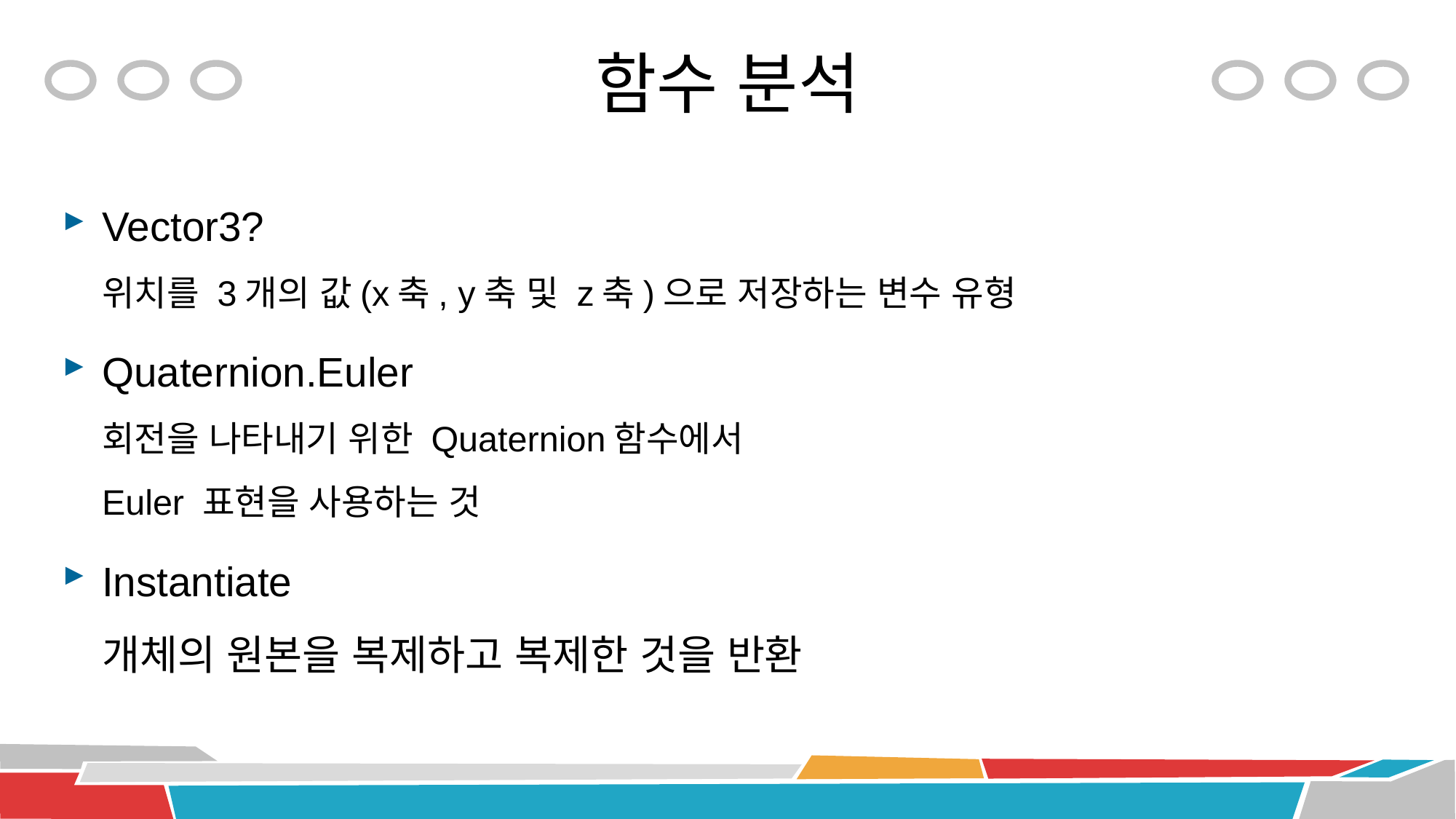

# 함수 분석
Vector3?
위치를 3개의 값(x축, y축 및 z축)으로 저장하는 변수 유형
Quaternion.Euler
회전을 나타내기 위한 Quaternion함수에서
Euler 표현을 사용하는 것
Instantiate
개체의 원본을 복제하고 복제한 것을 반환